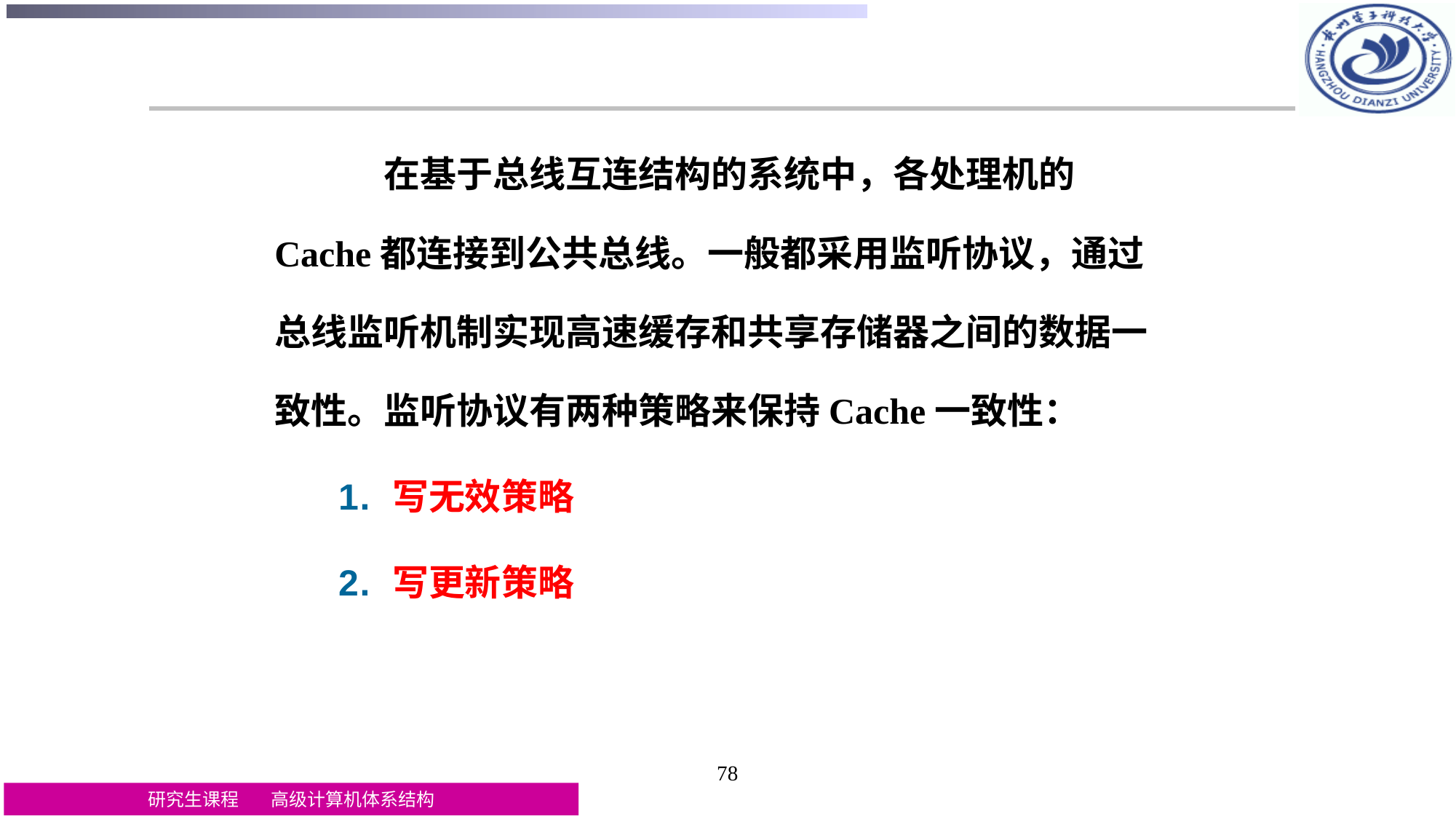

在基于总线互连结构的系统中，各处理机的Cache都连接到公共总线。一般都采用监听协议，通过总线监听机制实现高速缓存和共享存储器之间的数据一致性。监听协议有两种策略来保持Cache一致性：
写无效策略
写更新策略
78